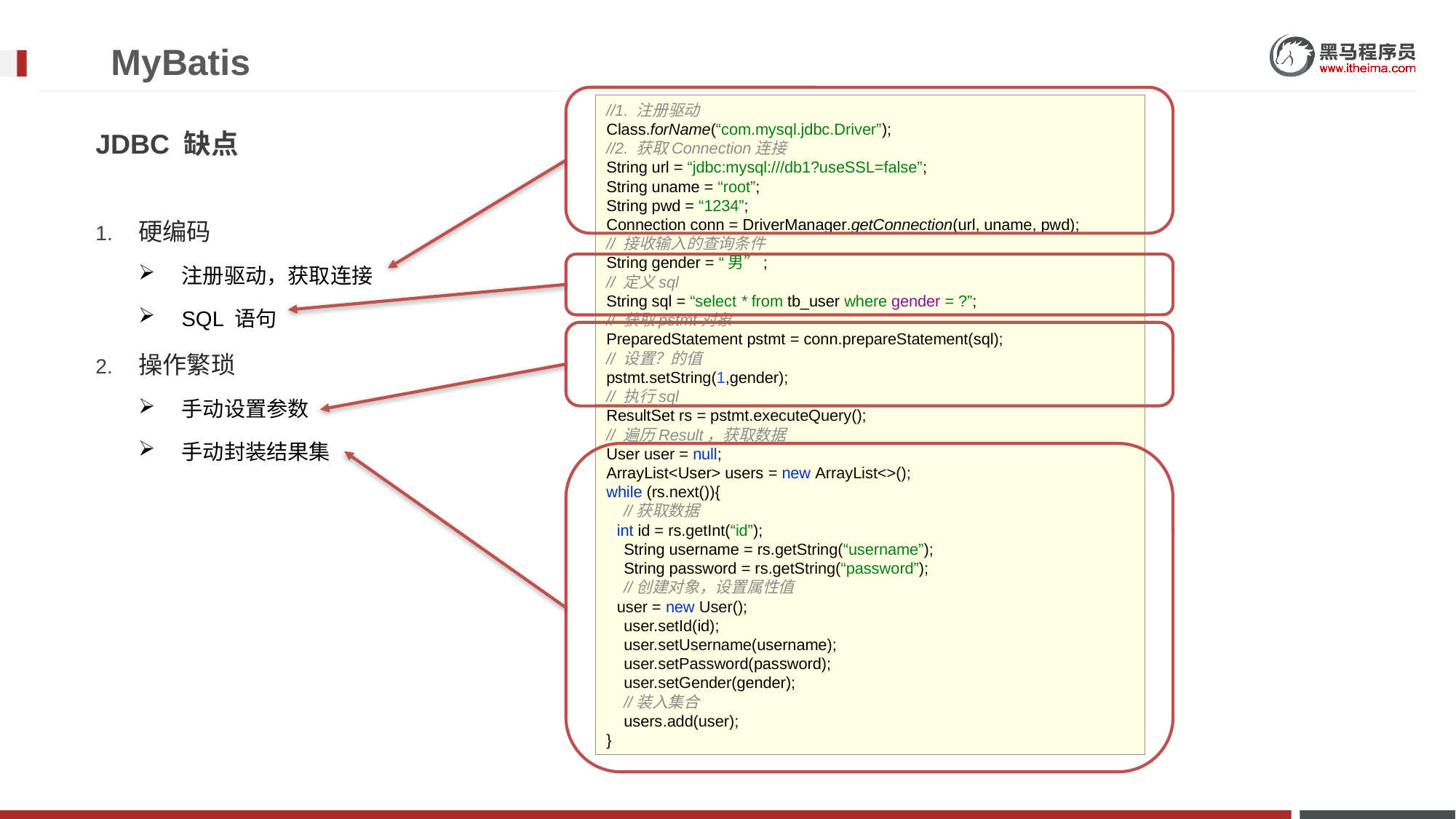

MyBatis

//1. 注册驱动
Class.forName(“com.mysql.jdbc.Driver”);
//2. 获取Connection连接
String url = “jdbc:mysql:///db1?useSSL=false”;
String uname = “root”;
String pwd = “1234”;
Connection conn = DriverManager.getConnection(url, uname, pwd);
// 接收输入的查询条件
String gender = “男”;
// 定义sql
String sql = “select * from tb_user where gender = ?”;
// 获取pstmt对象
PreparedStatement pstmt = conn.prepareStatement(sql);
// 设置？的值
pstmt.setString(1,gender);
// 执行sql
ResultSet rs = pstmt.executeQuery();
// 遍历Result，获取数据
User user = null;
ArrayList<User> users = new ArrayList<>();
while (rs.next()){
    //获取数据
  int id = rs.getInt(“id”);
    String username = rs.getString(“username”);
    String password = rs.getString(“password”);
    //创建对象，设置属性值
  user = new User();
    user.setId(id);
    user.setUsername(username);
    user.setPassword(password);
    user.setGender(gender);
    //装入集合
    users.add(user);
}
JDBC 缺点
硬编码
注册驱动，获取连接
SQL 语句
操作繁琐
手动设置参数
手动封装结果集